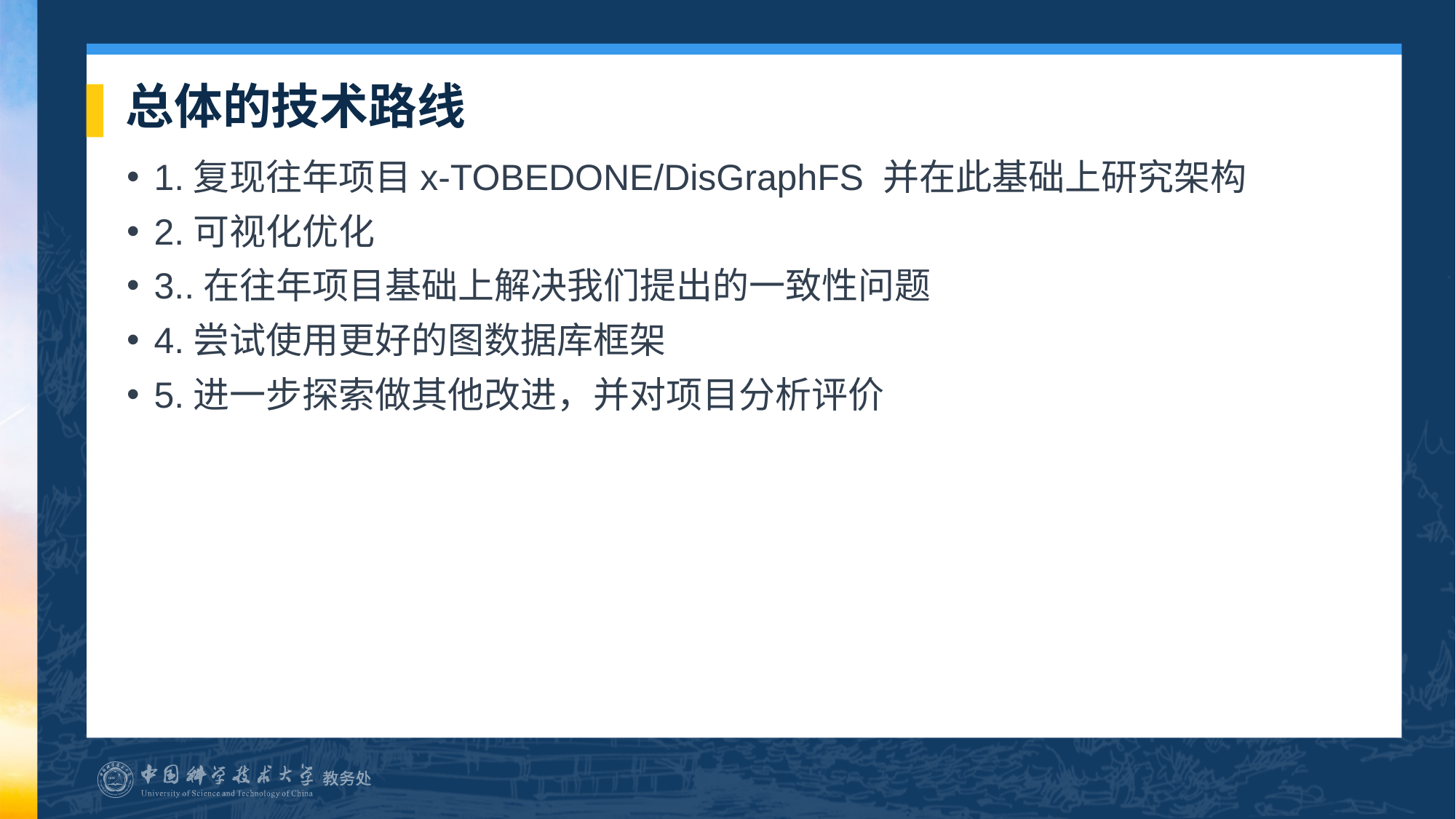

# 总体的技术路线
1.复现往年项目x-TOBEDONE/DisGraphFS 并在此基础上研究架构
2.可视化优化
3..在往年项目基础上解决我们提出的一致性问题
4.尝试使用更好的图数据库框架
5.进一步探索做其他改进，并对项目分析评价